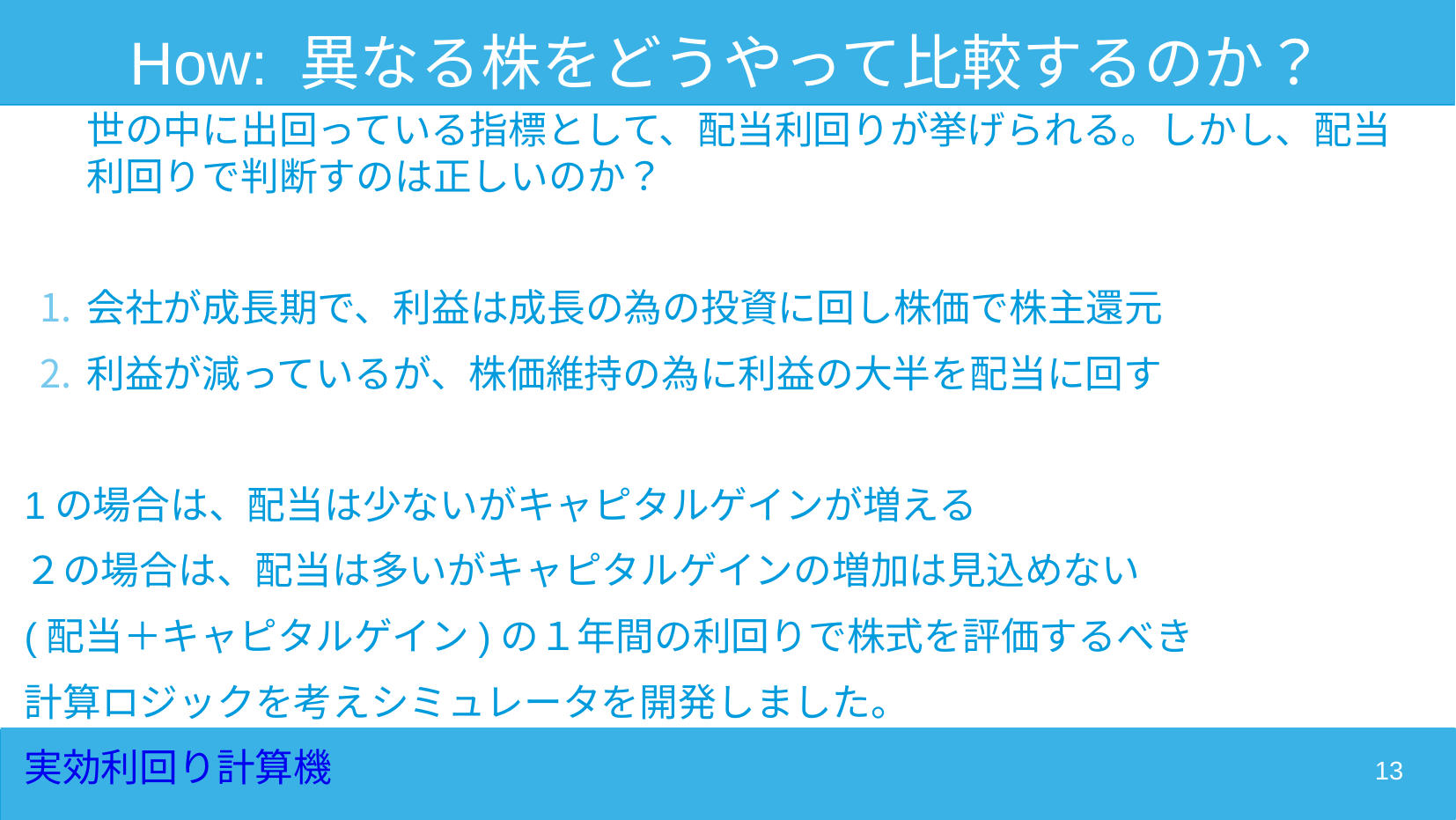

# How: 異なる株をどうやって比較するのか？

世の中に出回っている指標として、配当利回りが挙げられる。しかし、配当利回りで判断すのは正しいのか？

会社が成長期で、利益は成長の為の投資に回し株価で株主還元
利益が減っているが、株価維持の為に利益の大半を配当に回す

1の場合は、配当は少ないがキャピタルゲインが増える
２の場合は、配当は多いがキャピタルゲインの増加は見込めない
(配当＋キャピタルゲイン)の１年間の利回りで株式を評価するべき
計算ロジックを考えシミュレータを開発しました。
実効利回り計算機

13